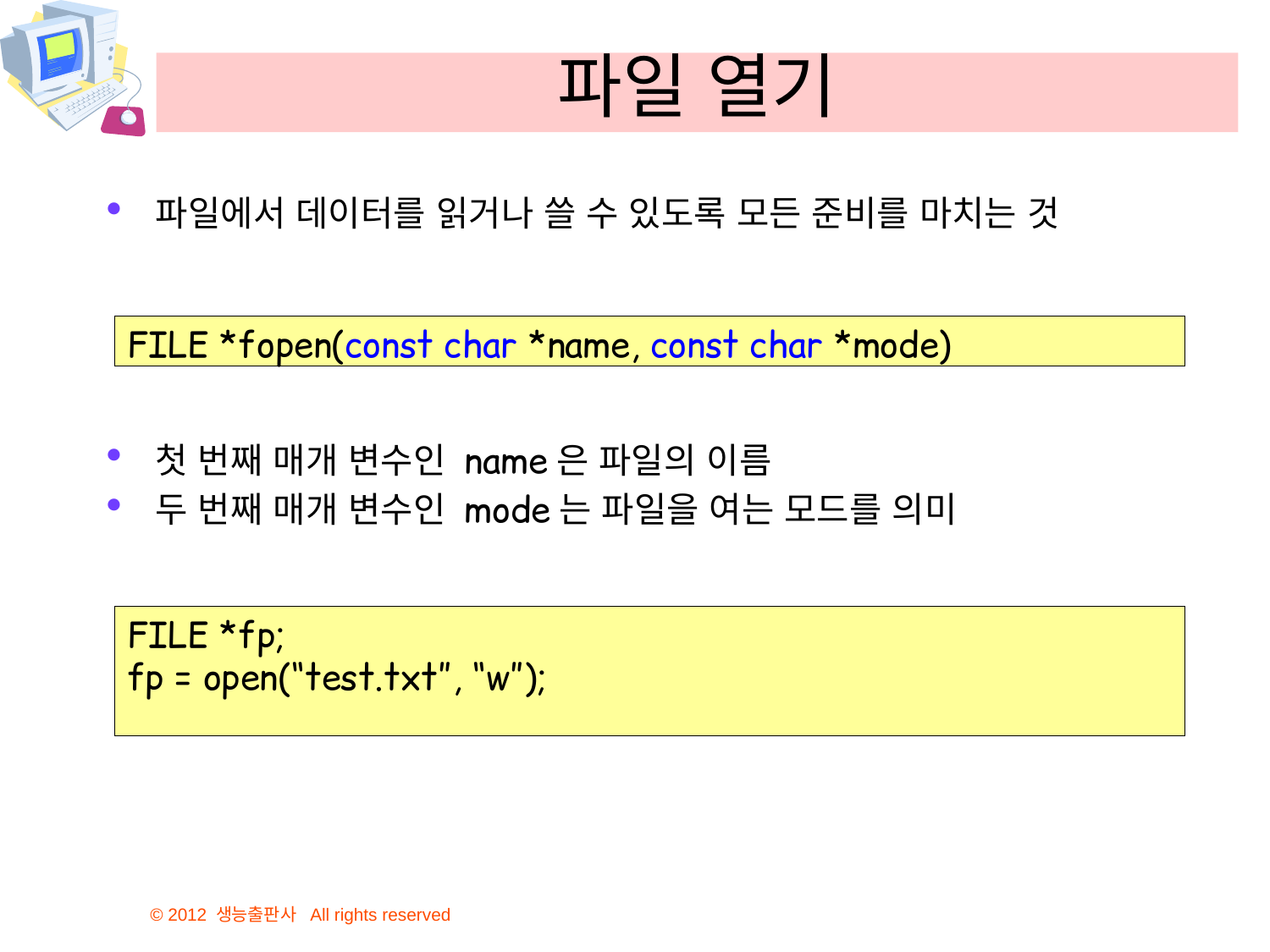

# 파일 열기
파일에서 데이터를 읽거나 쓸 수 있도록 모든 준비를 마치는 것

첫 번째 매개 변수인 name은 파일의 이름
두 번째 매개 변수인 mode는 파일을 여는 모드를 의미

FILE *fopen(const char *name, const char *mode)

FILE *fp;
fp = open(“test.txt”, “w”);